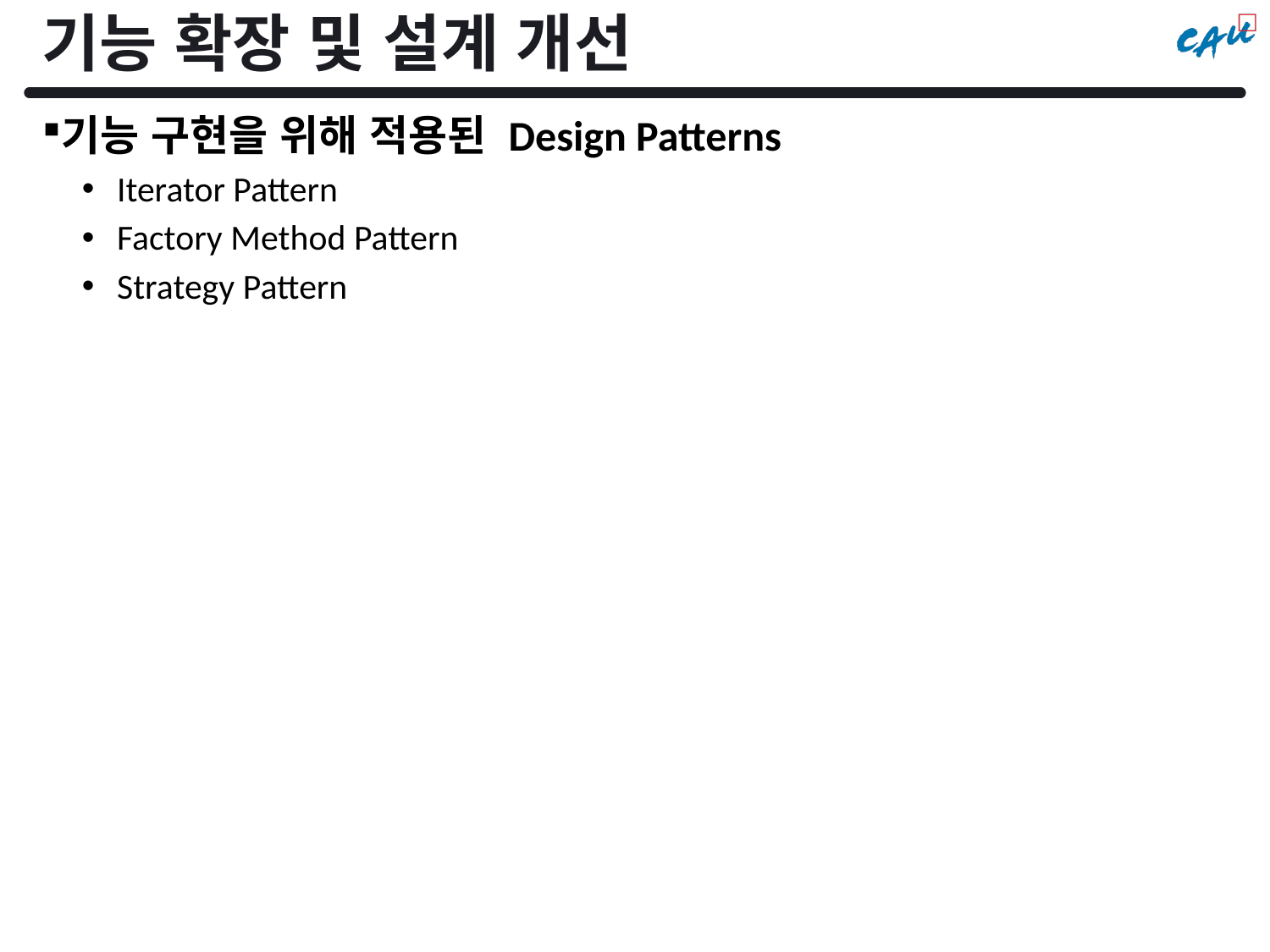

# 기능 확장 및 설계 개선
기능 구현을 위해 적용된 Design Patterns
Iterator Pattern
Factory Method Pattern
Strategy Pattern